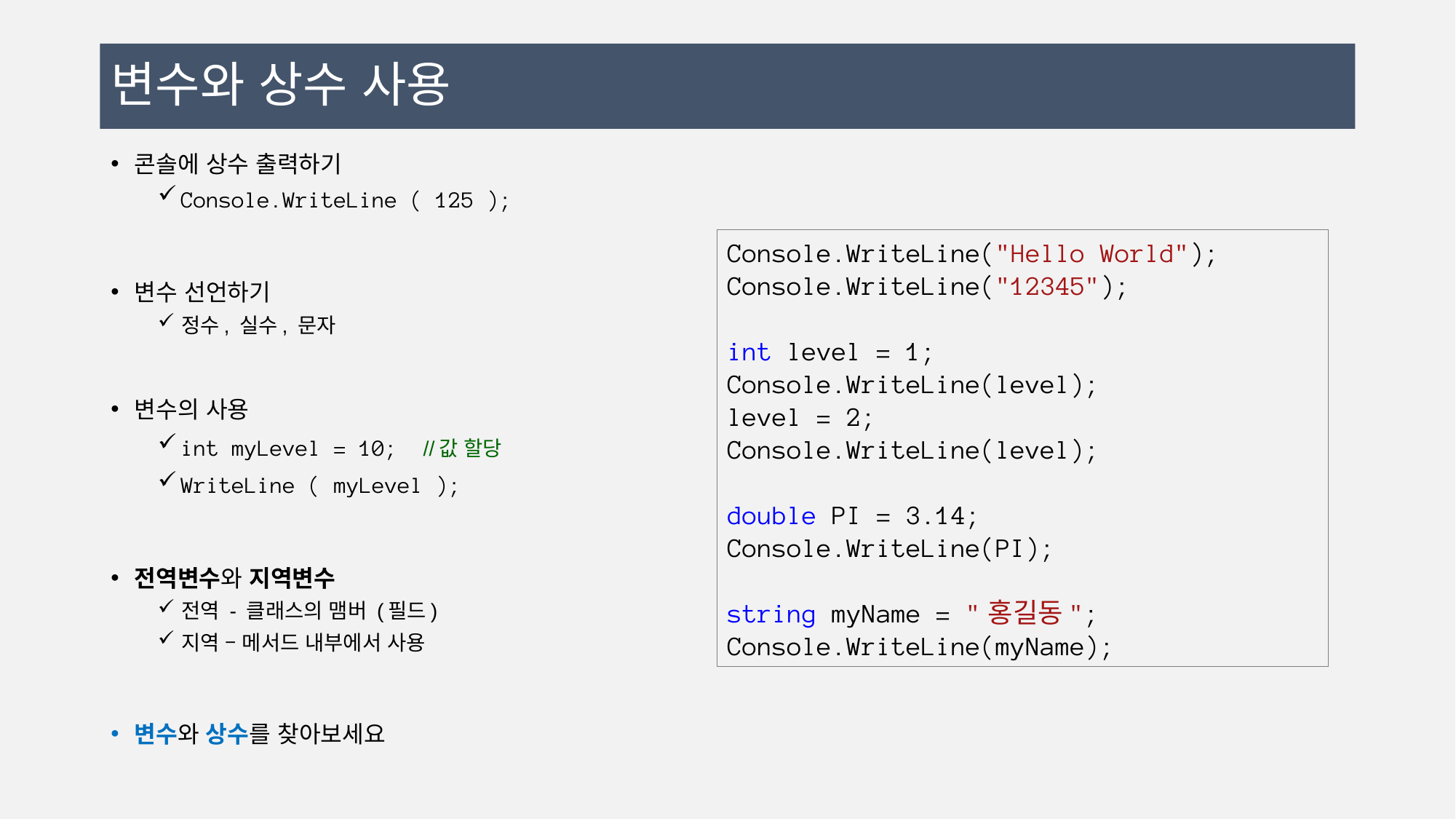

# 변수와 상수 사용
콘솔에 상수 출력하기
Console.WriteLine ( 125 );

변수 선언하기
정수, 실수, 문자

변수의 사용
int myLevel = 10;  //값 할당
WriteLine ( myLevel );

전역변수와 지역변수
전역 - 클래스의 맴버 (필드)
지역 – 메서드 내부에서 사용

변수와 상수를 찾아보세요

Console.WriteLine("Hello World");
Console.WriteLine("12345");

int level = 1;
Console.WriteLine(level);
level = 2;
Console.WriteLine(level);

double PI = 3.14;
Console.WriteLine(PI);

string myName = "홍길동";
Console.WriteLine(myName);